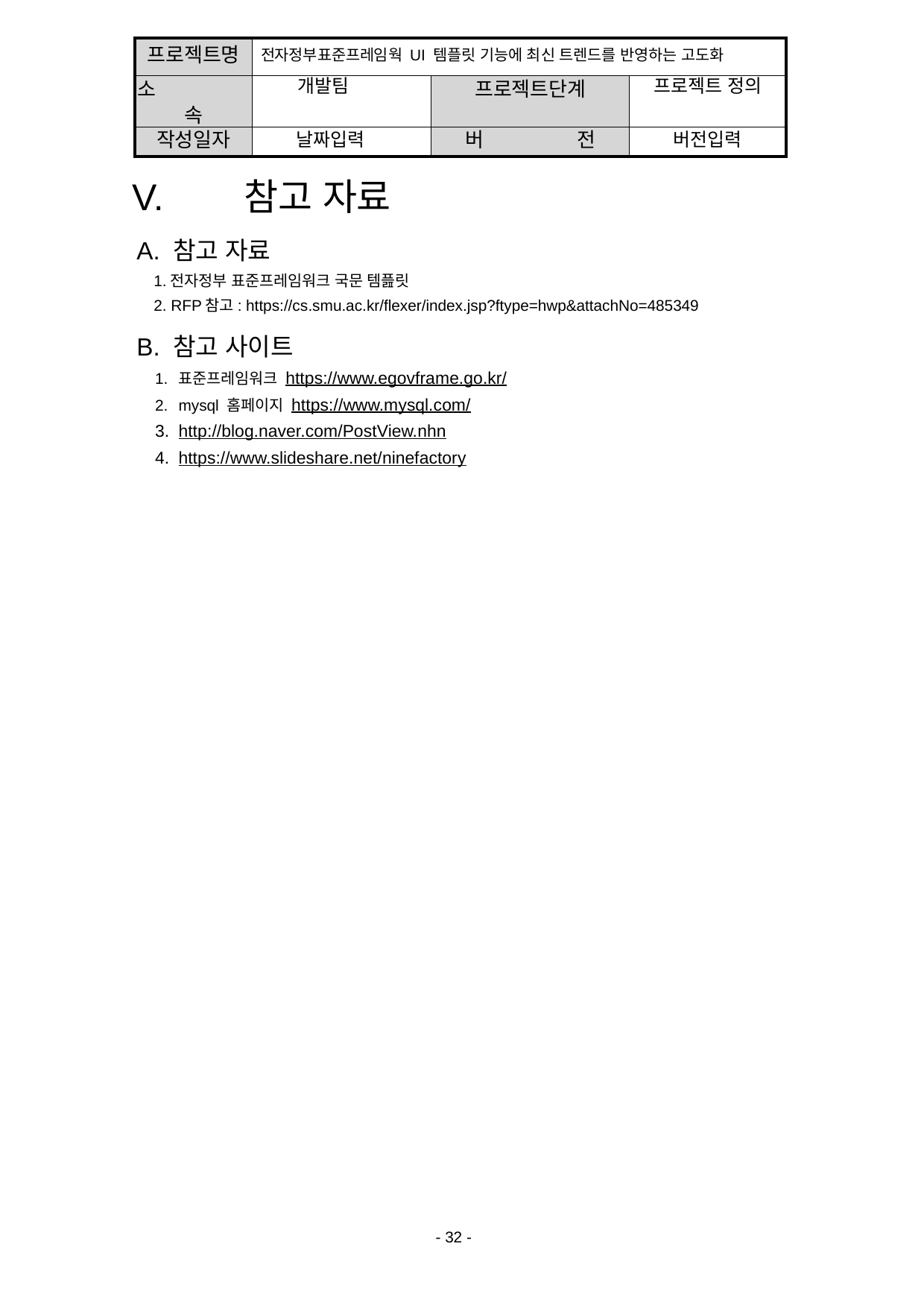

| 프로젝트명 | 전자정부표준프레임웍 UI 템플릿 기능에 최신 트렌드를 반영하는 고도화 |  |  |
| --- | --- | --- | --- |
| 소 속 | 개발팀 | 프로젝트단계 | 프로젝트 정의 |
| 작성일자 | 날짜입력 | 버 전 | 버전입력 |
# V.	참고 자료
A. 참고 자료
    1.전자정부 표준프레임워크 국문 템픒릿
    2. RFP참고: https://cs.smu.ac.kr/flexer/index.jsp?ftype=hwp&attachNo=485349

B. 참고 사이트
표준프레임워크 https://www.egovframe.go.kr/
mysql 홈페이지 https://www.mysql.com/
http://blog.naver.com/PostView.nhn
https://www.slideshare.net/ninefactory
- 32 -